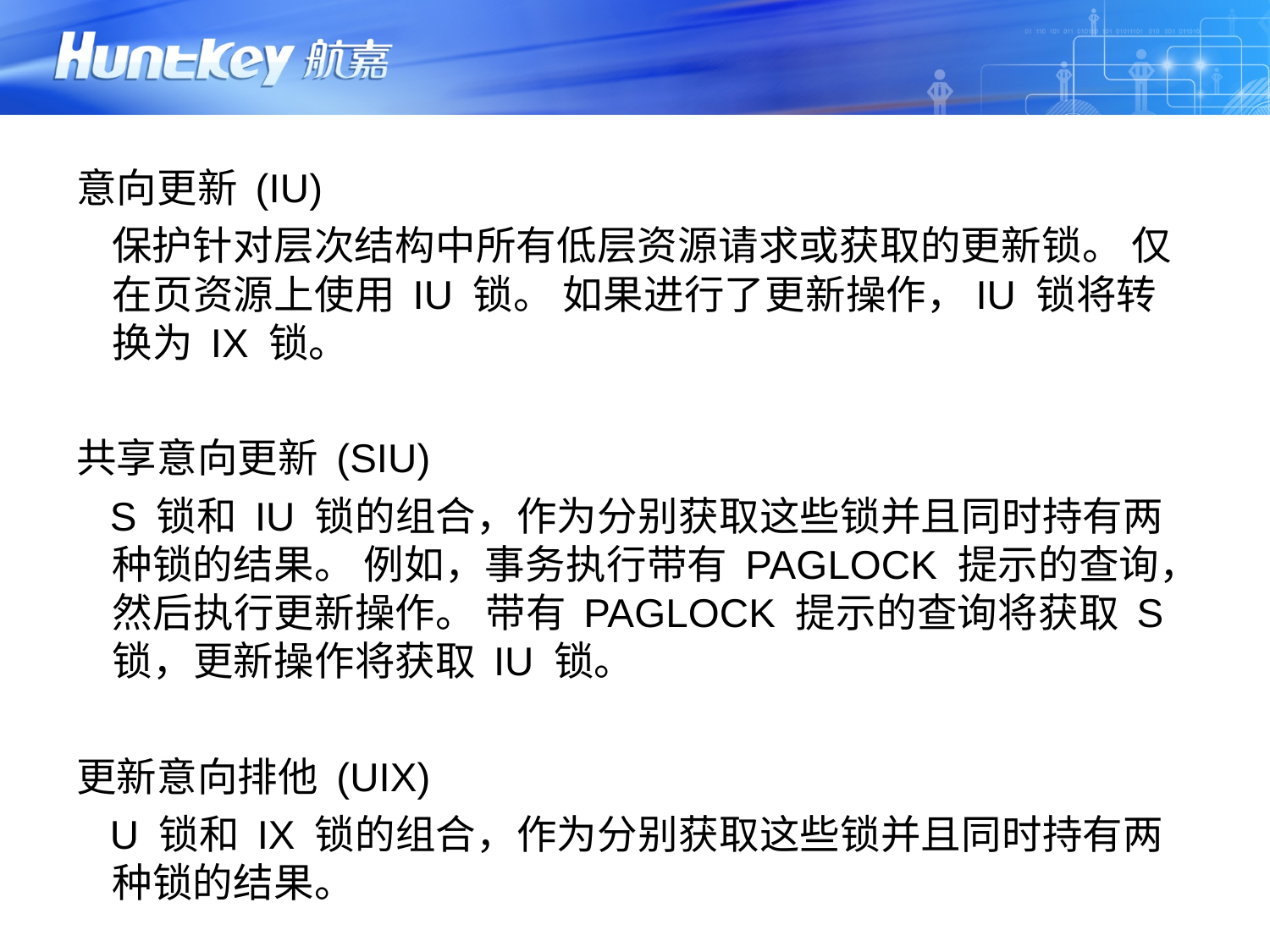

意向更新 (IU)
   保护针对层次结构中所有低层资源请求或获取的更新锁。 仅在页资源上使用 IU 锁。 如果进行了更新操作，IU 锁将转换为 IX 锁。

共享意向更新 (SIU)
   S 锁和 IU 锁的组合，作为分别获取这些锁并且同时持有两种锁的结果。 例如，事务执行带有 PAGLOCK 提示的查询，然后执行更新操作。 带有 PAGLOCK 提示的查询将获取 S 锁，更新操作将获取 IU 锁。

更新意向排他 (UIX)
   U 锁和 IX 锁的组合，作为分别获取这些锁并且同时持有两种锁的结果。